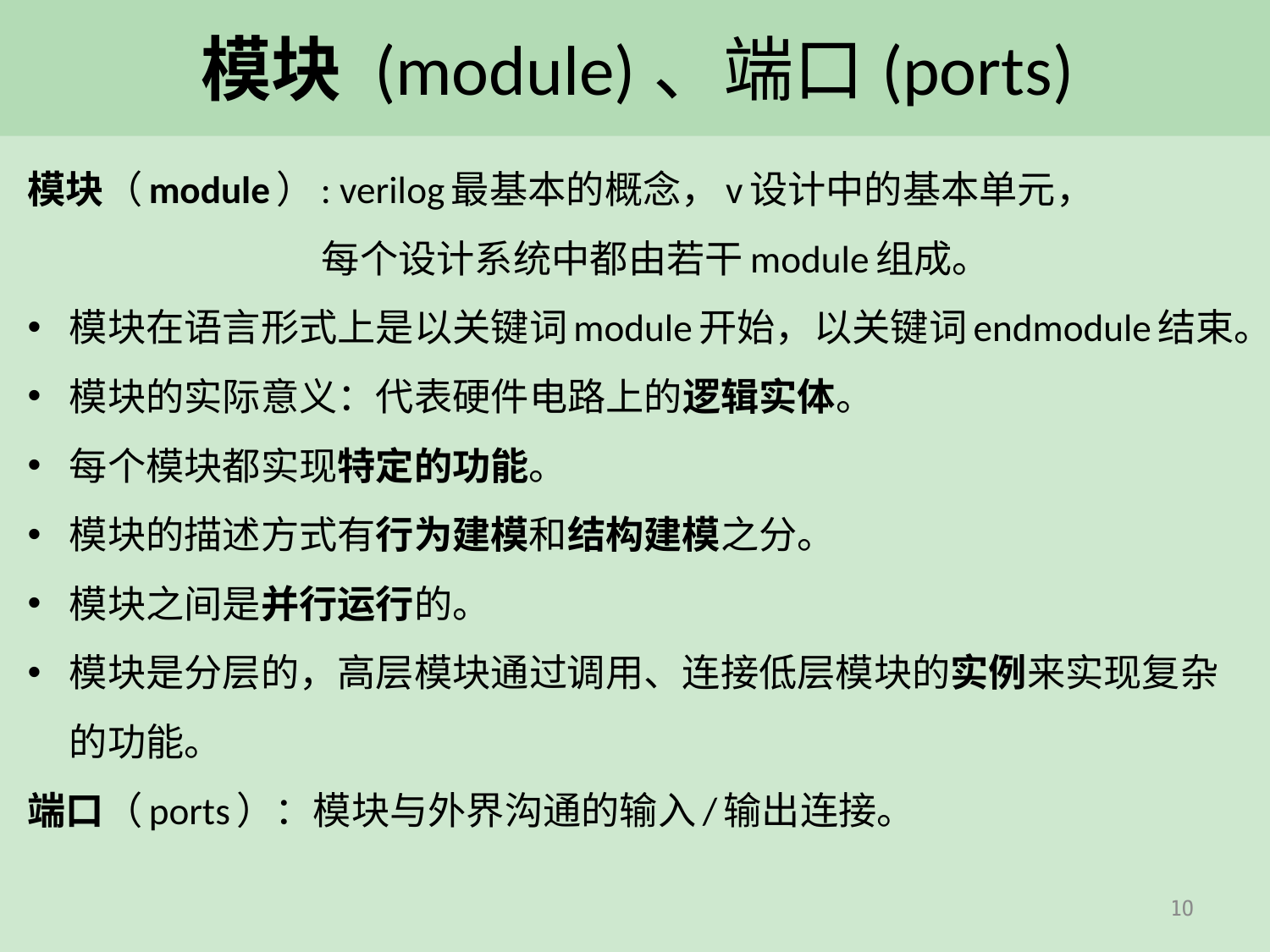

# 模块 (module)、端口(ports)
模块（module）: verilog最基本的概念，v设计中的基本单元，
                                  每个设计系统中都由若干module组成。
模块在语言形式上是以关键词module开始，以关键词endmodule结束。
模块的实际意义：代表硬件电路上的逻辑实体。
每个模块都实现特定的功能。
模块的描述方式有行为建模和结构建模之分。
模块之间是并行运行的。
模块是分层的，高层模块通过调用、连接低层模块的实例来实现复杂的功能。
端口（ports）：模块与外界沟通的输入/输出连接。
10